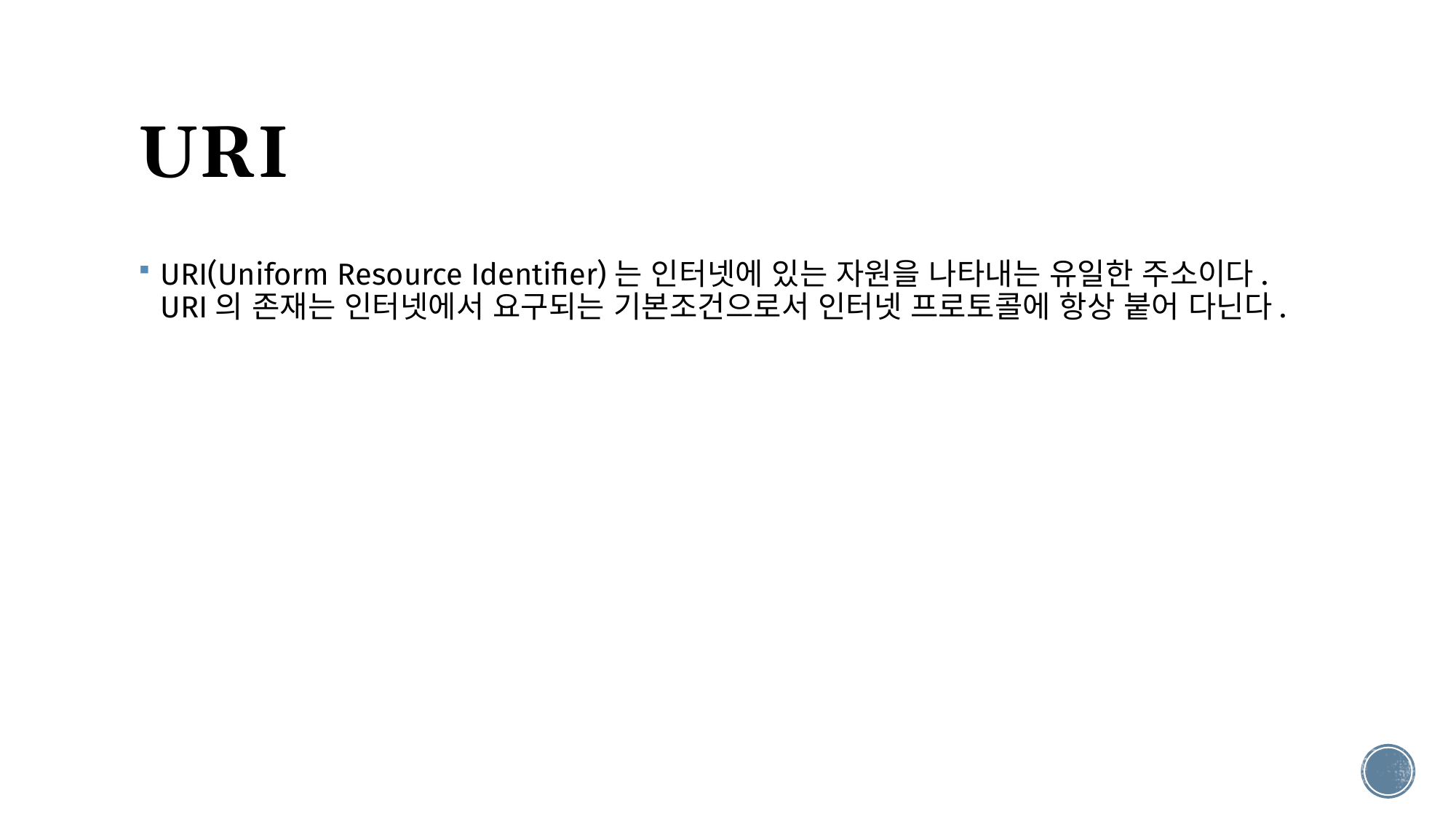

# URI
URI(Uniform Resource Identifier)는 인터넷에 있는 자원을 나타내는 유일한 주소이다. URI의 존재는 인터넷에서 요구되는 기본조건으로서 인터넷 프로토콜에 항상 붙어 다닌다.